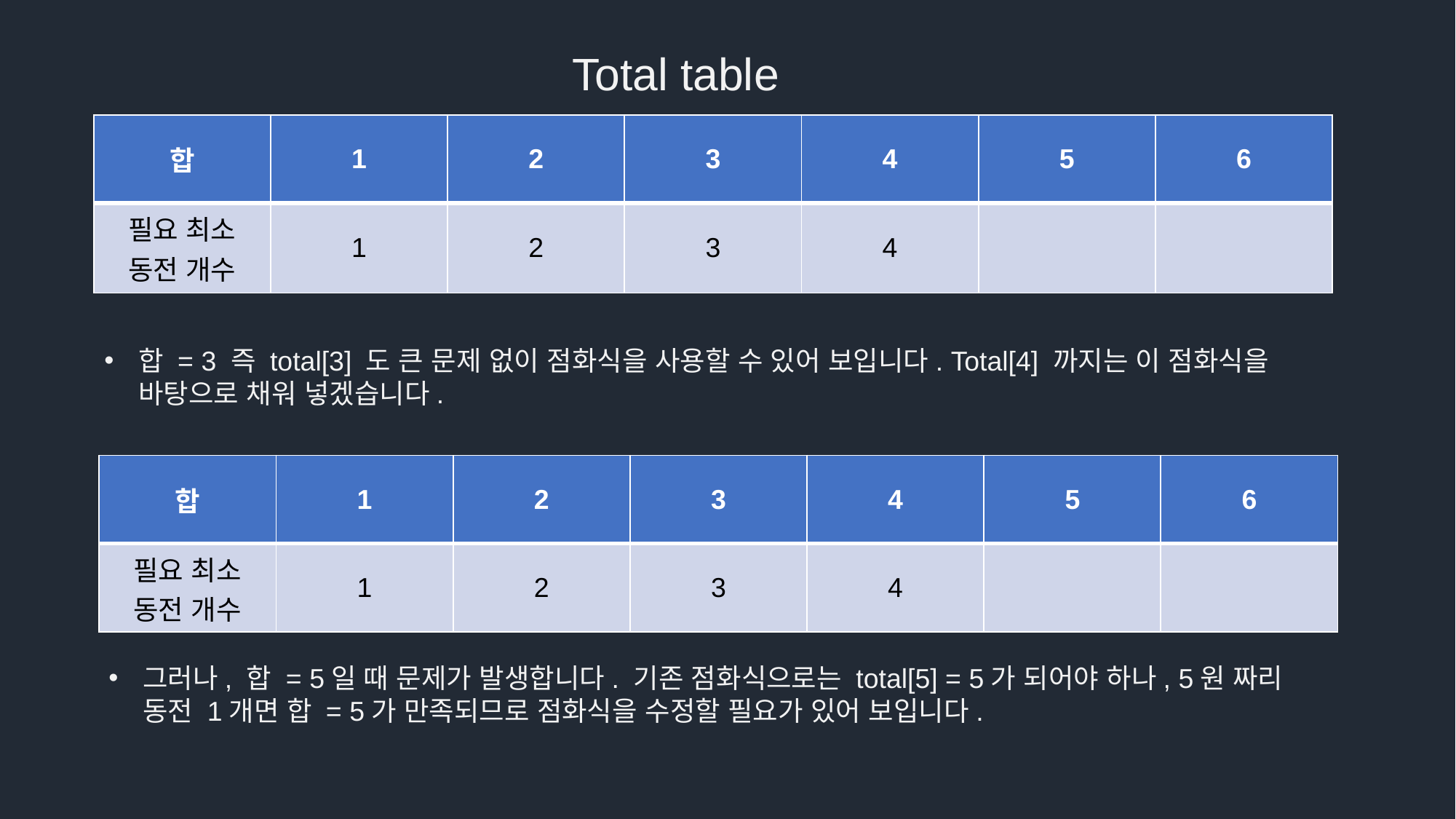

Total table
| 합 | 1 | 2 | 3 | 4 | 5 | 6 |
| --- | --- | --- | --- | --- | --- | --- |
| 필요 최소 동전 개수 | 1 | 2 | 3 | 4 |  |  |
합 = 3 즉 total[3] 도 큰 문제 없이 점화식을 사용할 수 있어 보입니다. Total[4] 까지는 이 점화식을 바탕으로 채워 넣겠습니다.
| 합 | 1 | 2 | 3 | 4 | 5 | 6 |
| --- | --- | --- | --- | --- | --- | --- |
| 필요 최소 동전 개수 | 1 | 2 | 3 | 4 |  |  |
그러나, 합 = 5일 때 문제가 발생합니다. 기존 점화식으로는 total[5] = 5가 되어야 하나, 5원 짜리 동전 1개면 합 = 5가 만족되므로 점화식을 수정할 필요가 있어 보입니다.